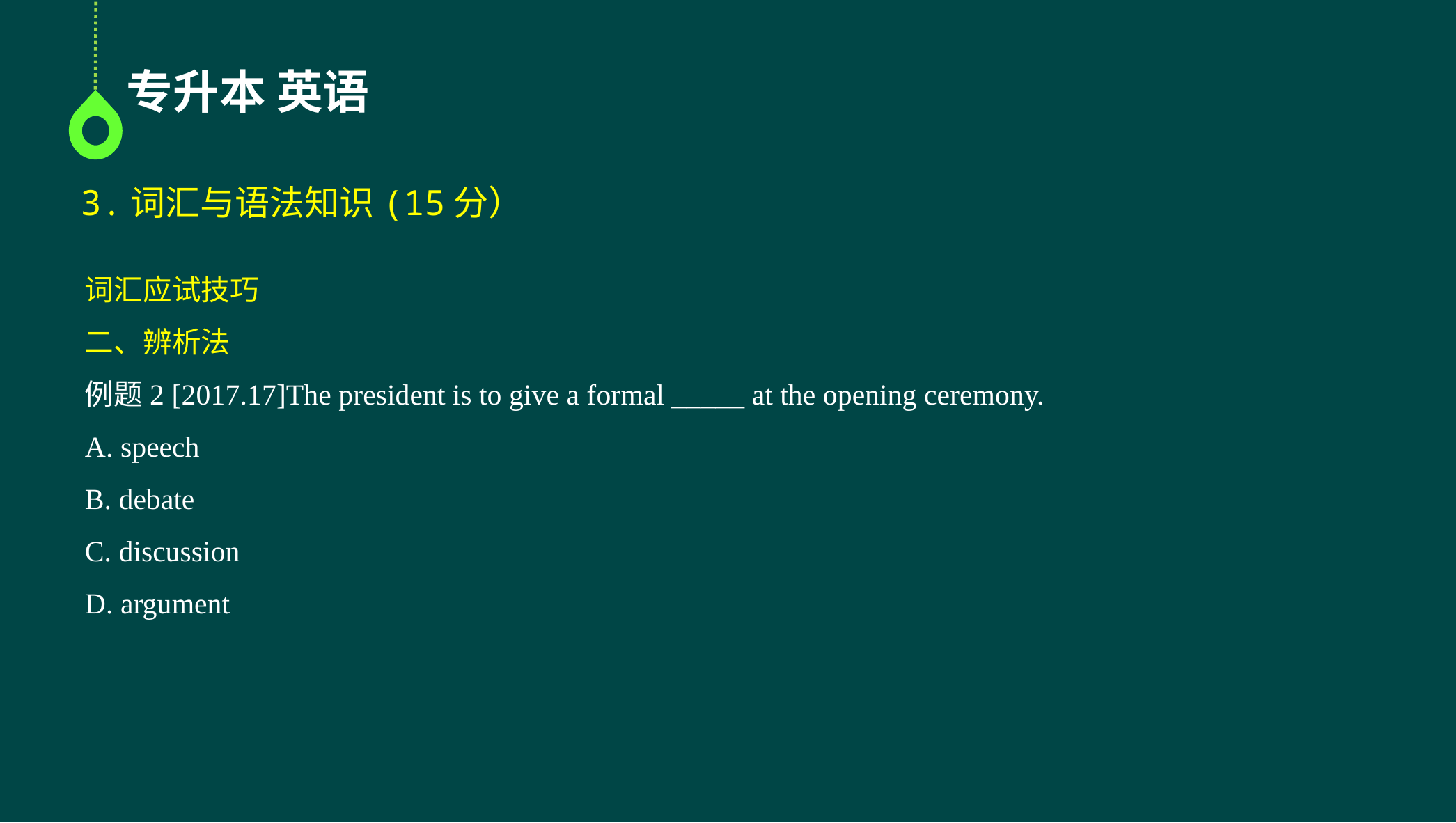

专升本 英语
3.词汇与语法知识(15分）
词汇应试技巧
二、辨析法
例题2 [2017.17]The president is to give a formal _____ at the opening ceremony.
A. speech
B. debate
C. discussion
D. argument